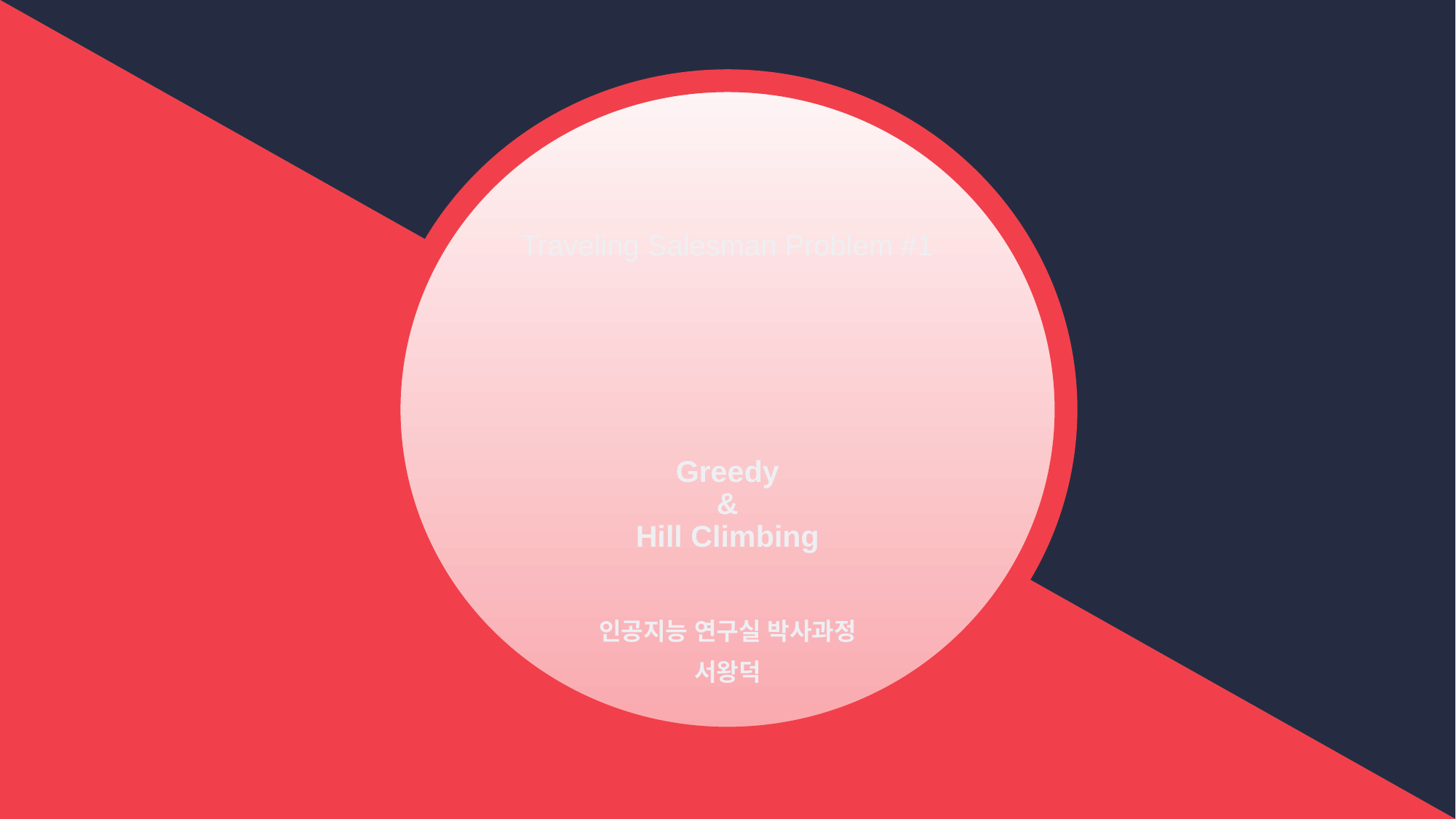

Traveling Salesman Problem #1
# Greedy & Hill Climbing
인공지능 연구실 박사과정
서왕덕